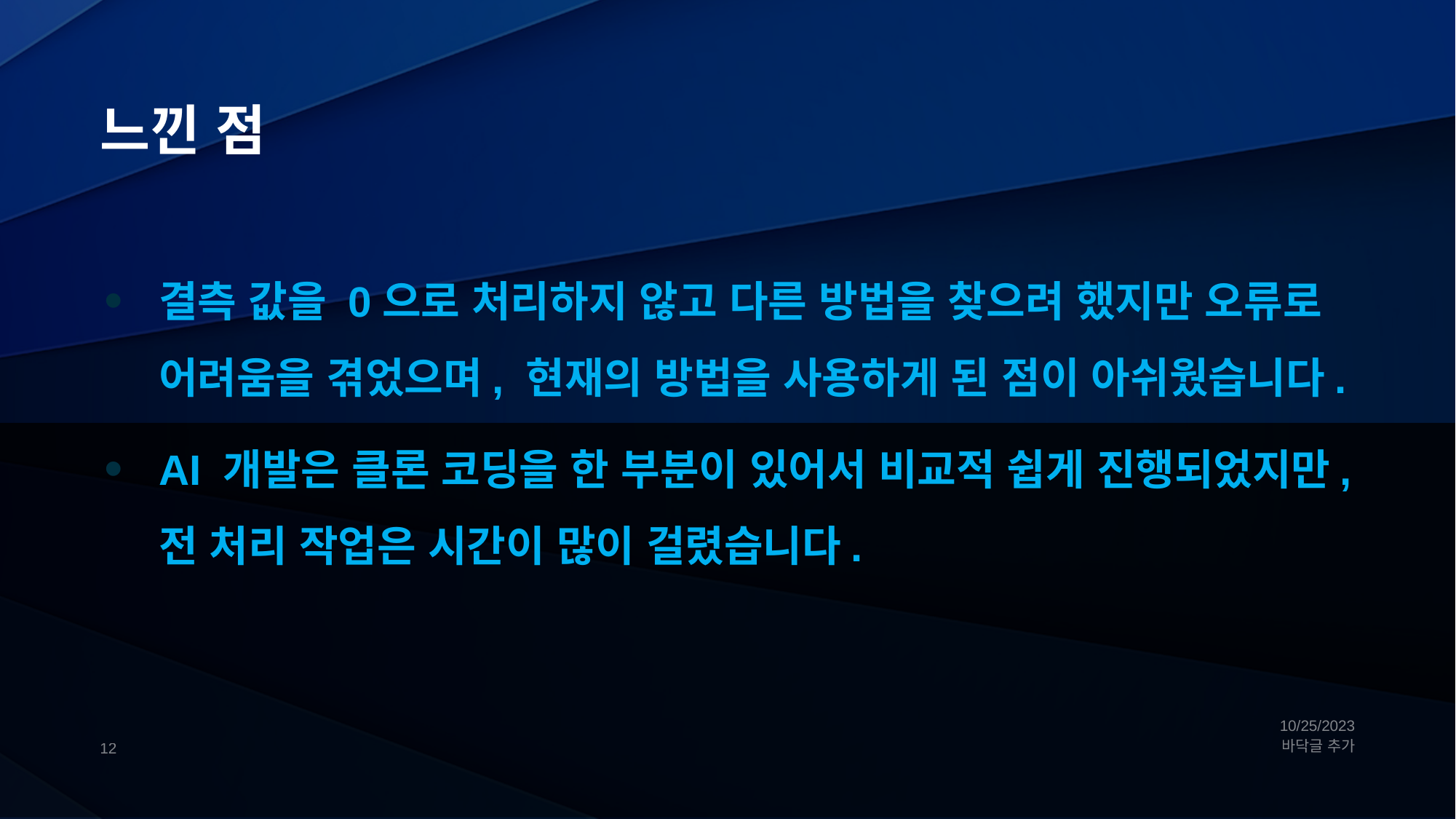

# 느낀 점
결측 값을 0으로 처리하지 않고 다른 방법을 찾으려 했지만 오류로 어려움을 겪었으며, 현재의 방법을 사용하게 된 점이 아쉬웠습니다.
AI 개발은 클론 코딩을 한 부분이 있어서 비교적 쉽게 진행되었지만, 전 처리 작업은 시간이 많이 걸렸습니다.

10/25/2023
12
바닥글 추가